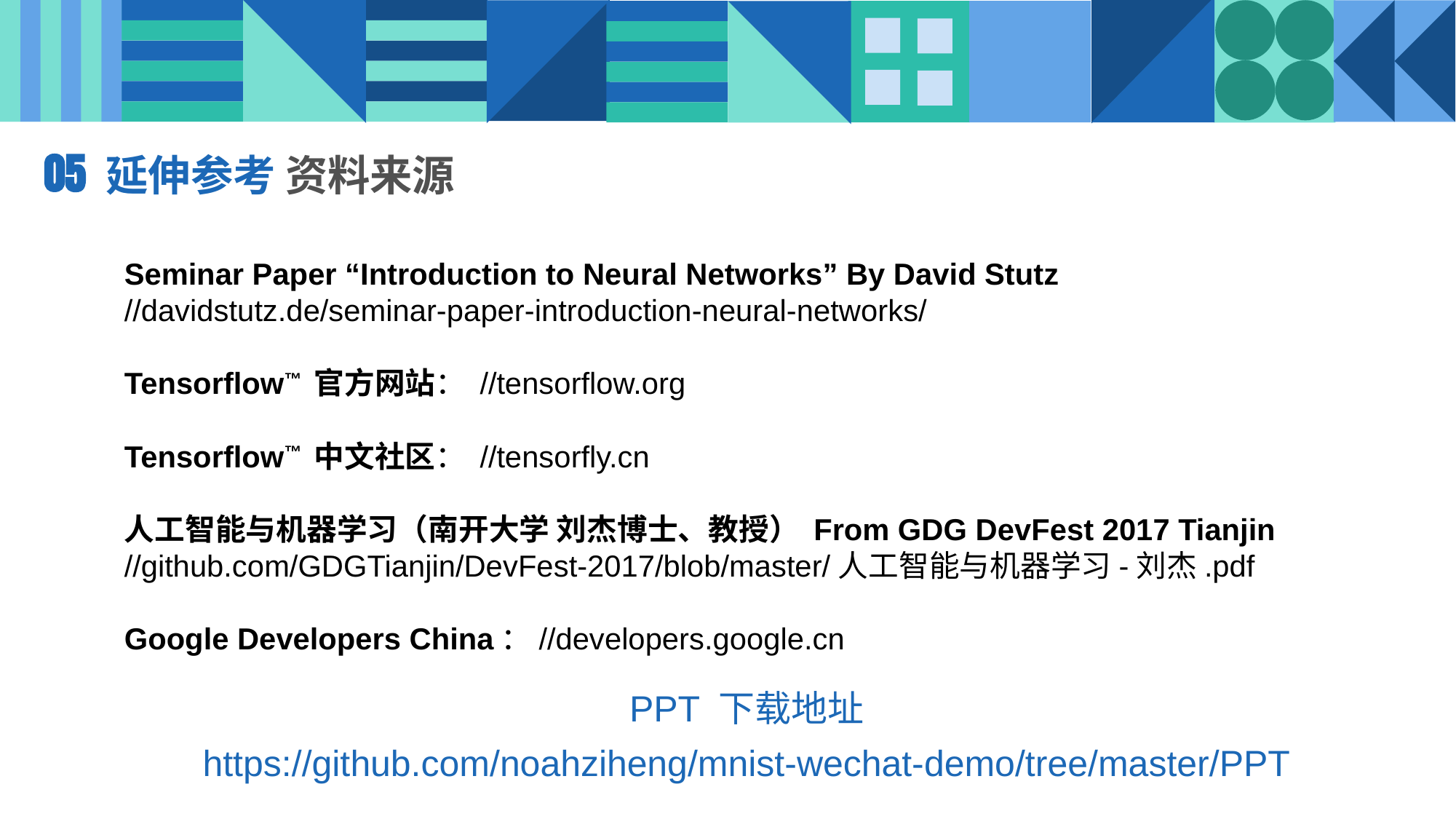

05 延伸参考 资料来源
Seminar Paper “Introduction to Neural Networks” By David Stutz
//davidstutz.de/seminar-paper-introduction-neural-networks/

Tensorflow™ 官方网站： //tensorflow.org

Tensorflow™ 中文社区： //tensorfly.cn

人工智能与机器学习（南开大学 刘杰博士、教授） From GDG DevFest 2017 Tianjin
//github.com/GDGTianjin/DevFest-2017/blob/master/人工智能与机器学习-刘杰.pdf

Google Developers China：//developers.google.cn
PPT 下载地址
https://github.com/noahziheng/mnist-wechat-demo/tree/master/PPT